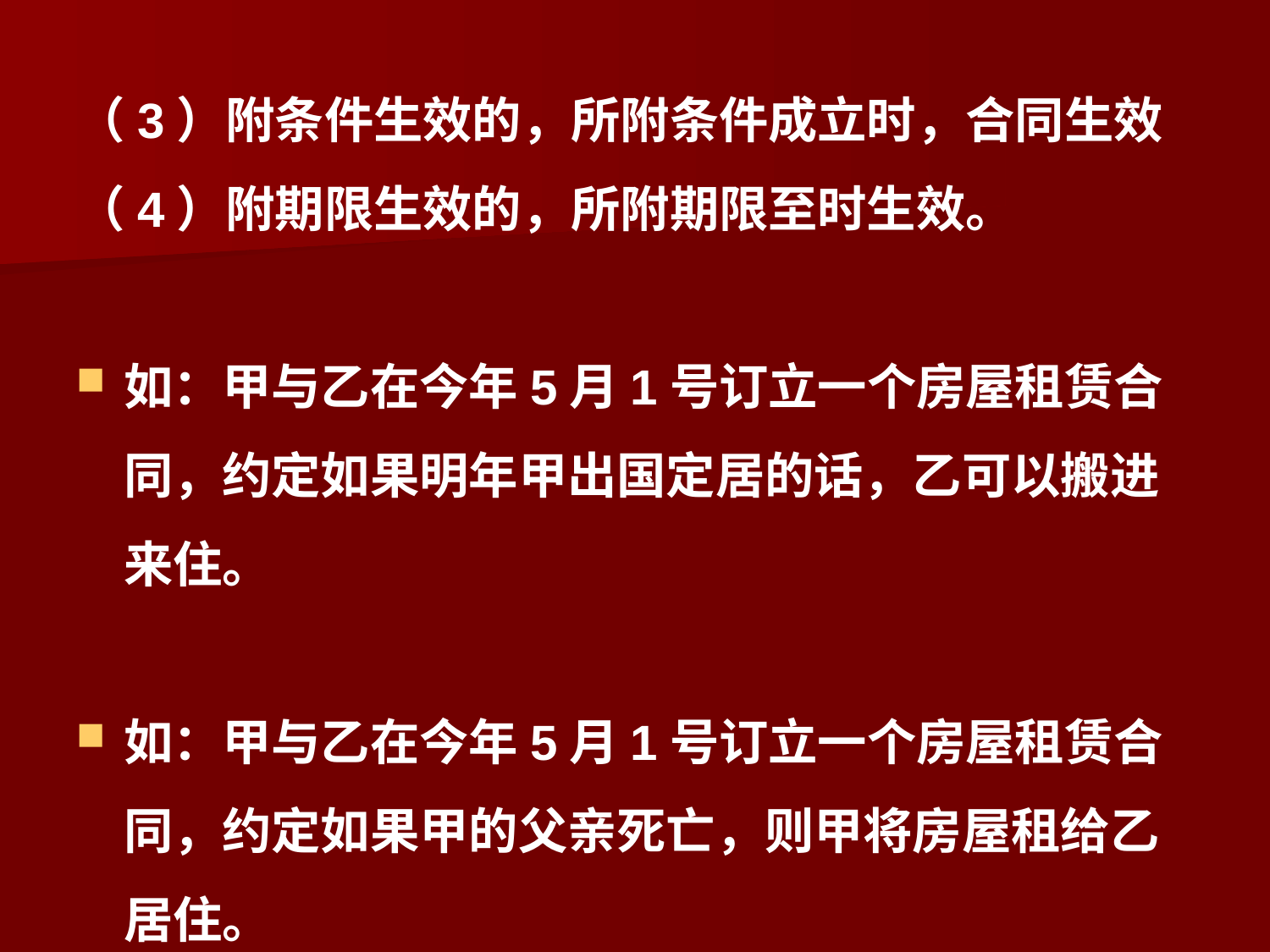

（3）附条件生效的，所附条件成立时，合同生效
（4）附期限生效的，所附期限至时生效。

如：甲与乙在今年5月1号订立一个房屋租赁合同，约定如果明年甲出国定居的话，乙可以搬进来住。

如：甲与乙在今年5月1号订立一个房屋租赁合同，约定如果甲的父亲死亡，则甲将房屋租给乙居住。
12